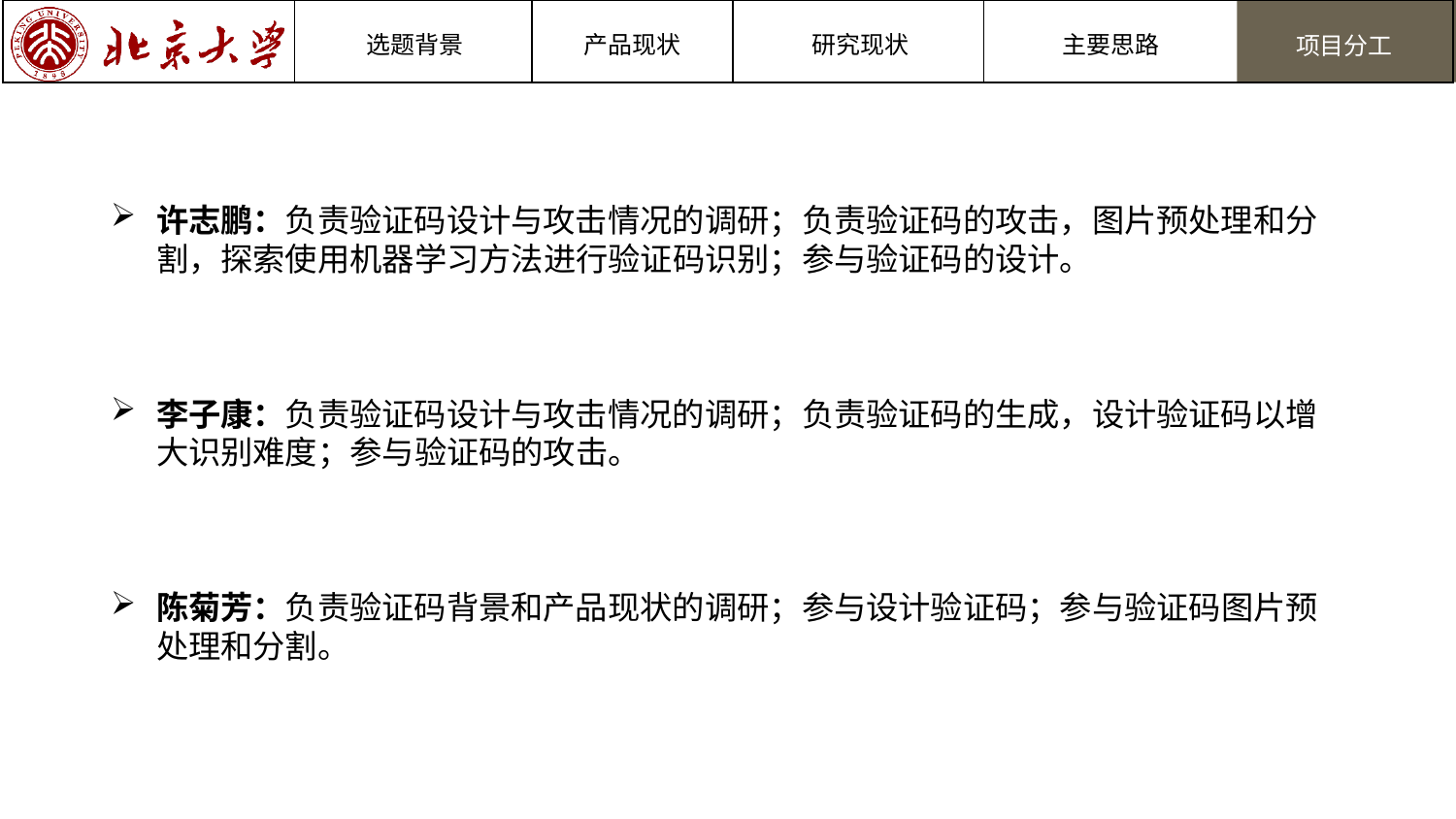

许志鹏：负责验证码设计与攻击情况的调研；负责验证码的攻击，图片预处理和分割，探索使用机器学习方法进行验证码识别；参与验证码的设计。

李子康：负责验证码设计与攻击情况的调研；负责验证码的生成，设计验证码以增大识别难度；参与验证码的攻击。

陈菊芳：负责验证码背景和产品现状的调研；参与设计验证码；参与验证码图片预处理和分割。